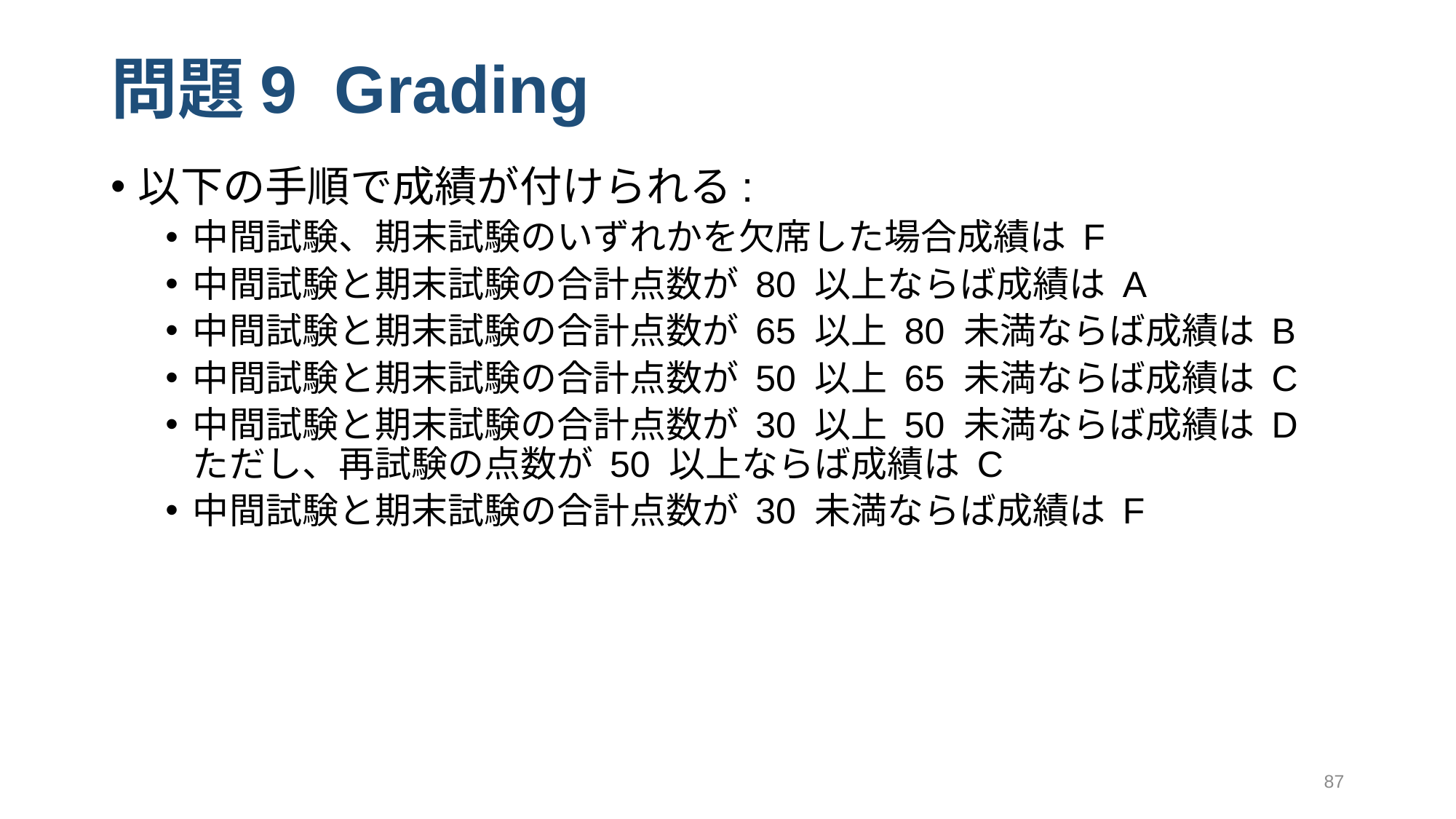

# 問題9  Grading
以下の手順で成績が付けられる:
中間試験、期末試験のいずれかを欠席した場合成績は F
中間試験と期末試験の合計点数が 80 以上ならば成績は A
中間試験と期末試験の合計点数が 65 以上 80 未満ならば成績は B
中間試験と期末試験の合計点数が 50 以上 65 未満ならば成績は C
中間試験と期末試験の合計点数が 30 以上 50 未満ならば成績は D
ただし、再試験の点数が 50 以上ならば成績は C
中間試験と期末試験の合計点数が 30 未満ならば成績は F

87